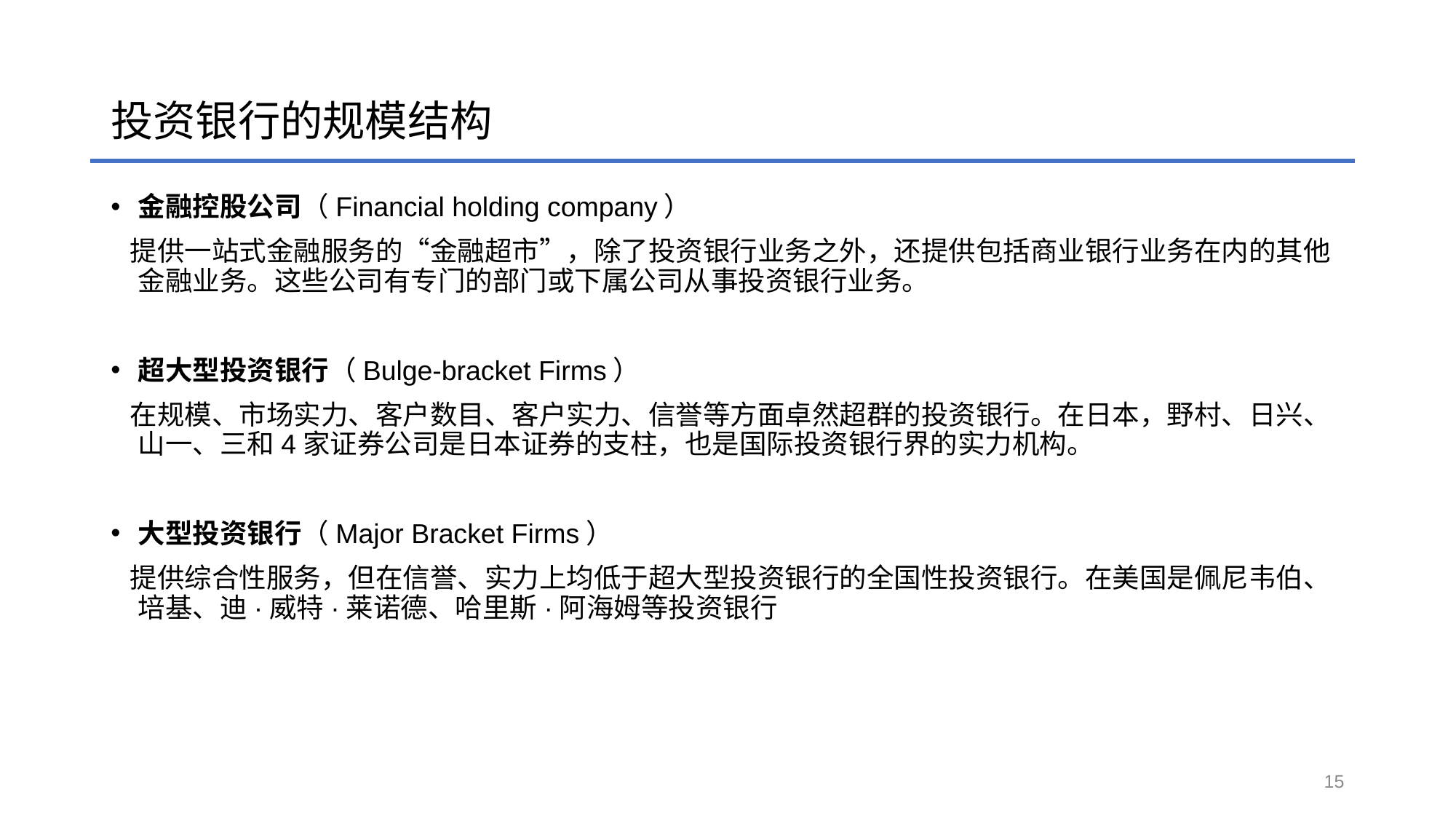

# 投资银行的规模结构
金融控股公司（Financial holding company）
  提供一站式金融服务的“金融超市”，除了投资银行业务之外，还提供包括商业银行业务在内的其他金融业务。这些公司有专门的部门或下属公司从事投资银行业务。

超大型投资银行（Bulge-bracket Firms）
  在规模、市场实力、客户数目、客户实力、信誉等方面卓然超群的投资银行。在日本，野村、日兴、山一、三和4家证券公司是日本证券的支柱，也是国际投资银行界的实力机构。

大型投资银行（Major Bracket Firms）
  提供综合性服务，但在信誉、实力上均低于超大型投资银行的全国性投资银行。在美国是佩尼韦伯、培基、迪·威特·莱诺德、哈里斯·阿海姆等投资银行

15